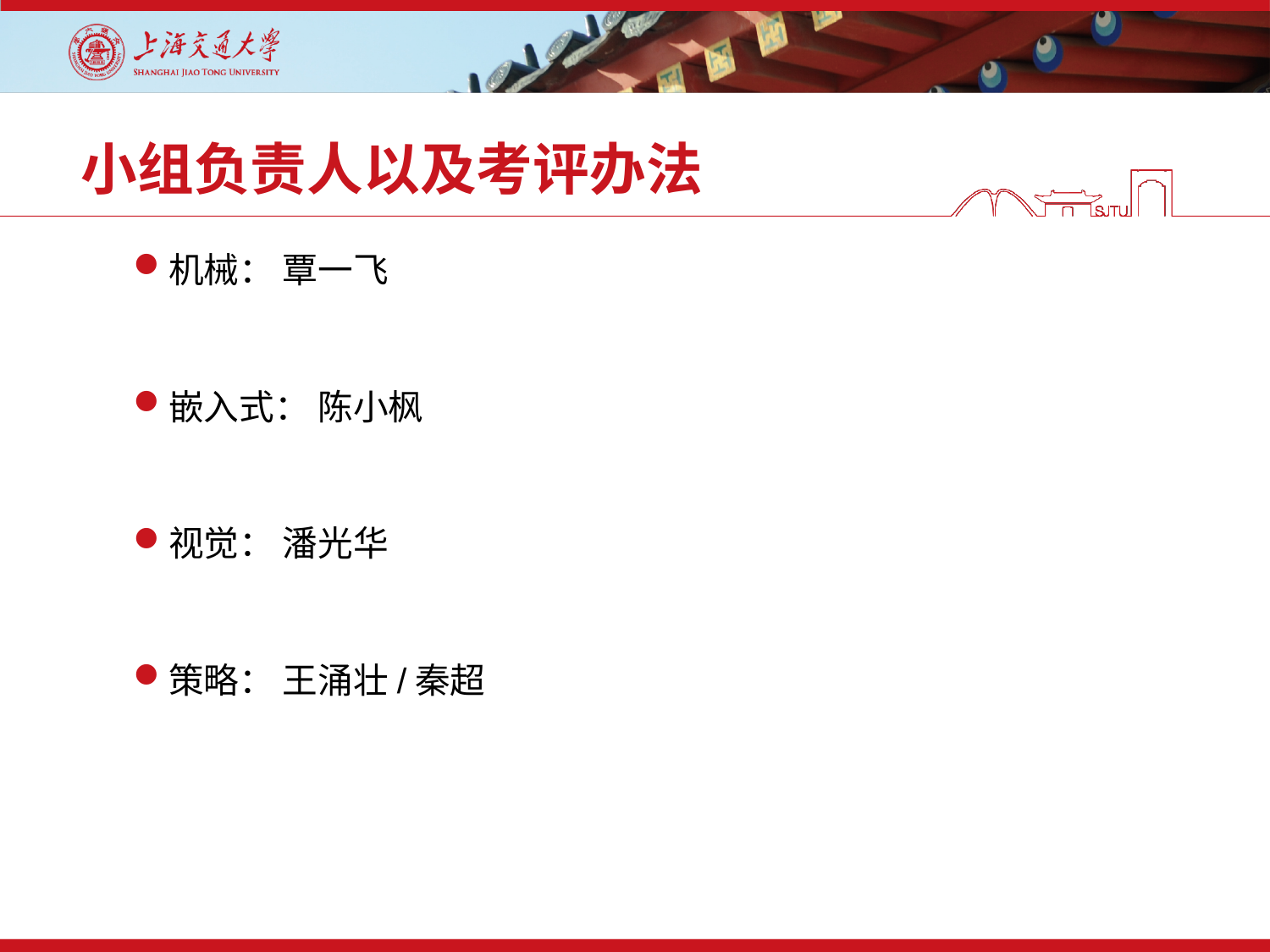

# 小组负责人以及考评办法
机械： 覃一飞

嵌入式： 陈小枫

视觉： 潘光华

策略： 王涌壮/秦超